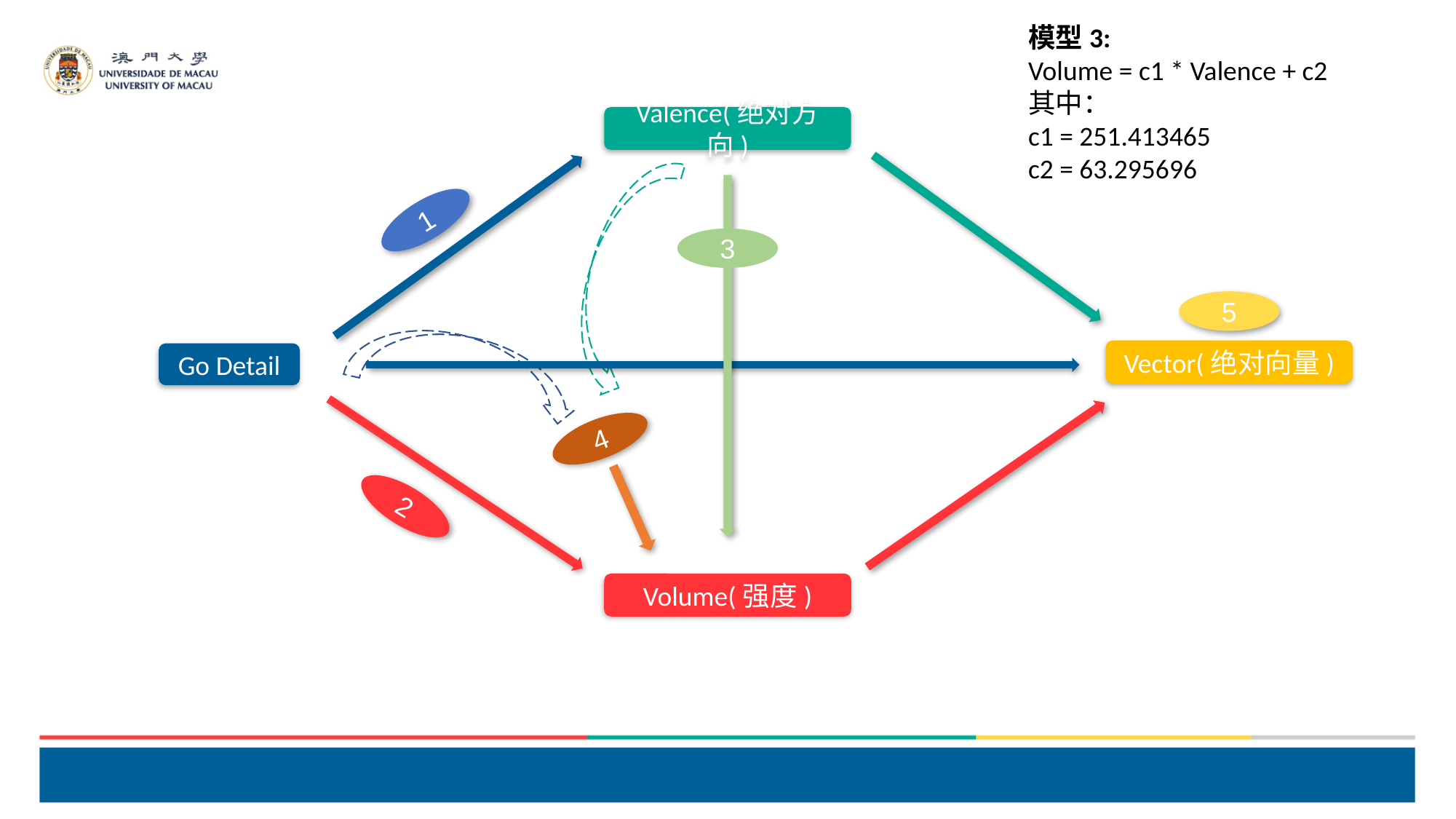

模型3:
Volume = c1 * Valence + c2
其中：
c1 = 251.413465
c2 = 63.295696
Valence(绝对方向)

1
3

5
Vector(绝对向量)
Go Detail

4

2
Volume(强度)